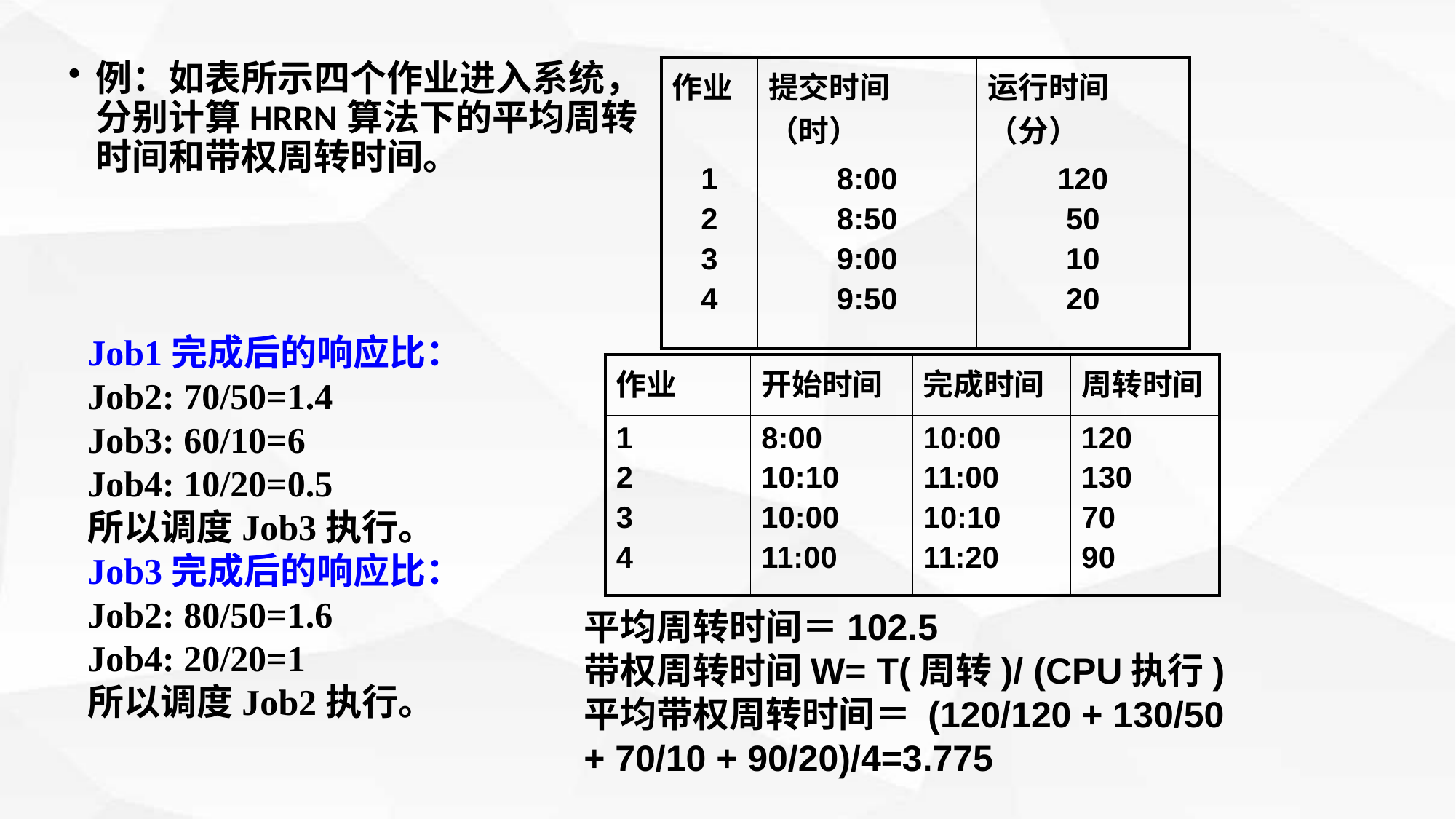

例：如表所示四个作业进入系统，分别计算HRRN算法下的平均周转时间和带权周转时间。

| 作业 | 提交时间（时） | 运行时间（分） |
| --- | --- | --- |
| 1 2 3 4 | 8:00 8:50 9:00 9:50 | 120 50 10 20 |
Job1完成后的响应比：
Job2: 70/50=1.4
Job3: 60/10=6
Job4: 10/20=0.5
所以调度Job3执行。
Job3完成后的响应比：
Job2: 80/50=1.6
Job4: 20/20=1
所以调度Job2执行。
| 作业 | 开始时间 | 完成时间 | 周转时间 |
| --- | --- | --- | --- |
| 1 2 3 4 | 8:00 10:10 10:00 11:00 | 10:00 11:00 10:10 11:20 | 120 130 70 90 |
平均周转时间＝102.5
带权周转时间W= T(周转)/ (CPU执行)
平均带权周转时间＝ (120/120 + 130/50 + 70/10 + 90/20)/4=3.775